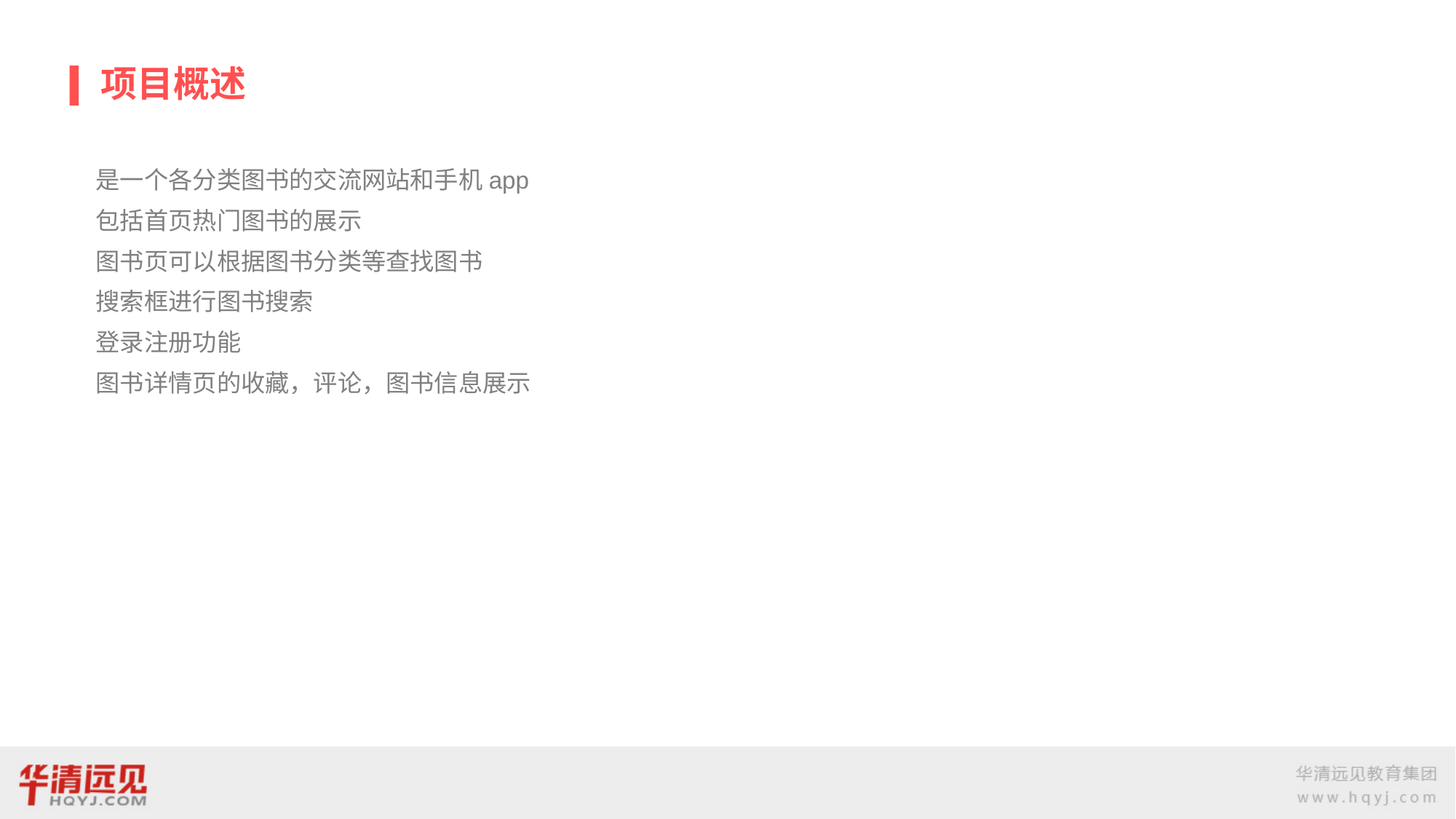

# 项目概述
是一个各分类图书的交流网站和手机app
包括首页热门图书的展示
图书页可以根据图书分类等查找图书
搜索框进行图书搜索
登录注册功能
图书详情页的收藏，评论，图书信息展示